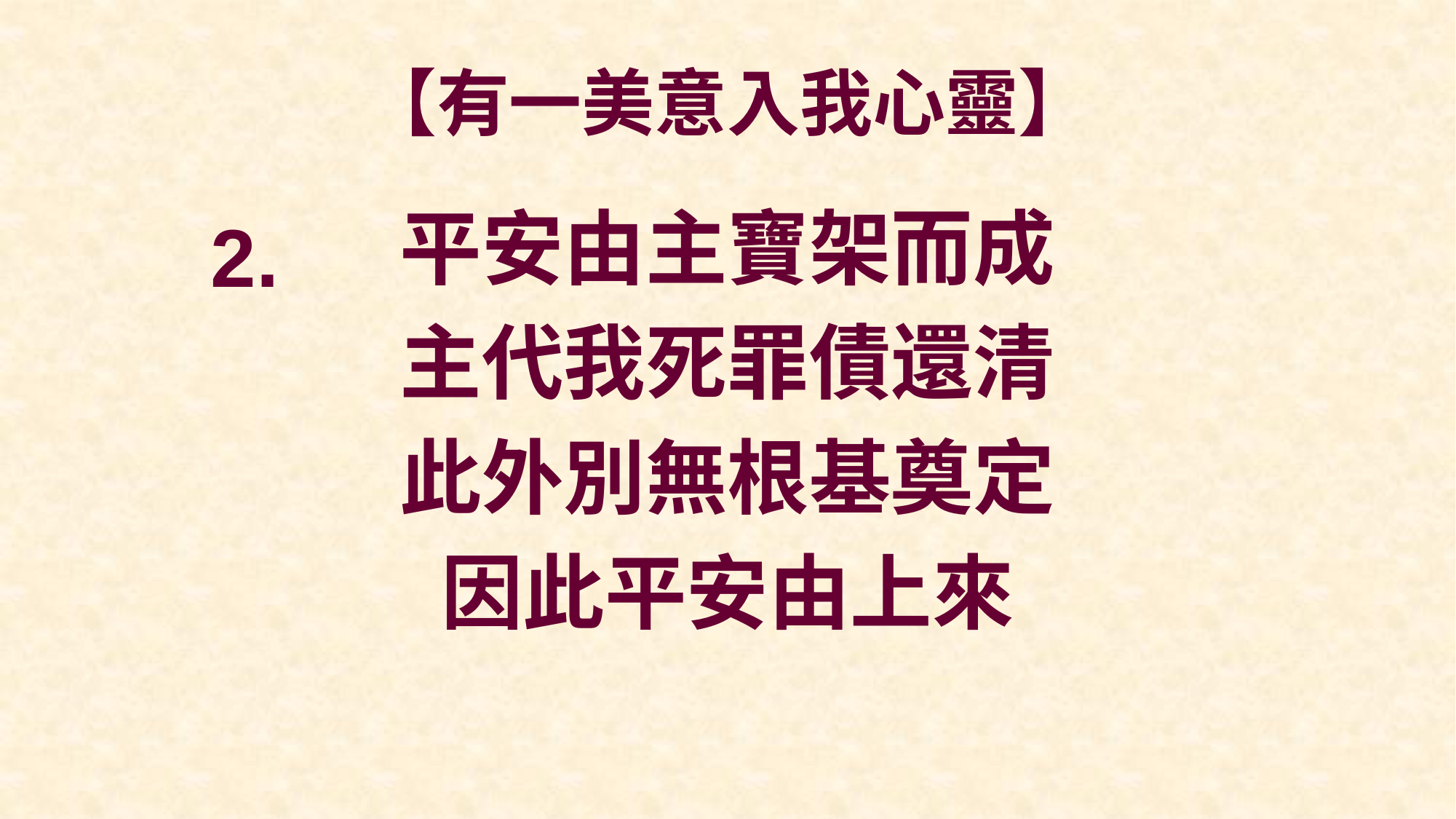

# 【有一美意入我心靈】
平安由主寶架而成
主代我死罪債還清
此外別無根基奠定
因此平安由上來
2.